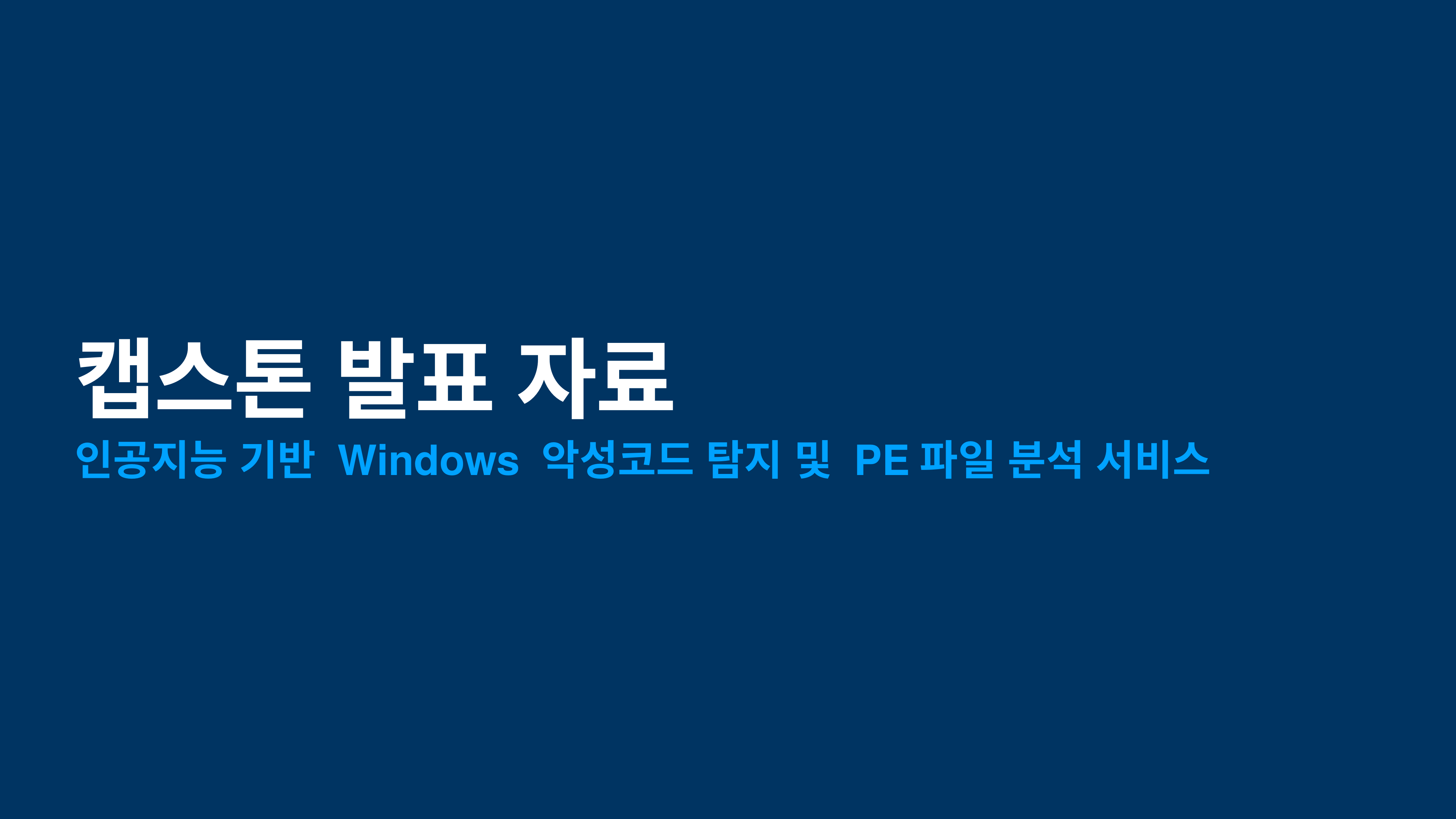

# 캡스톤 발표 자료
인공지능 기반 Windows 악성코드 탐지 및 PE파일 분석 서비스